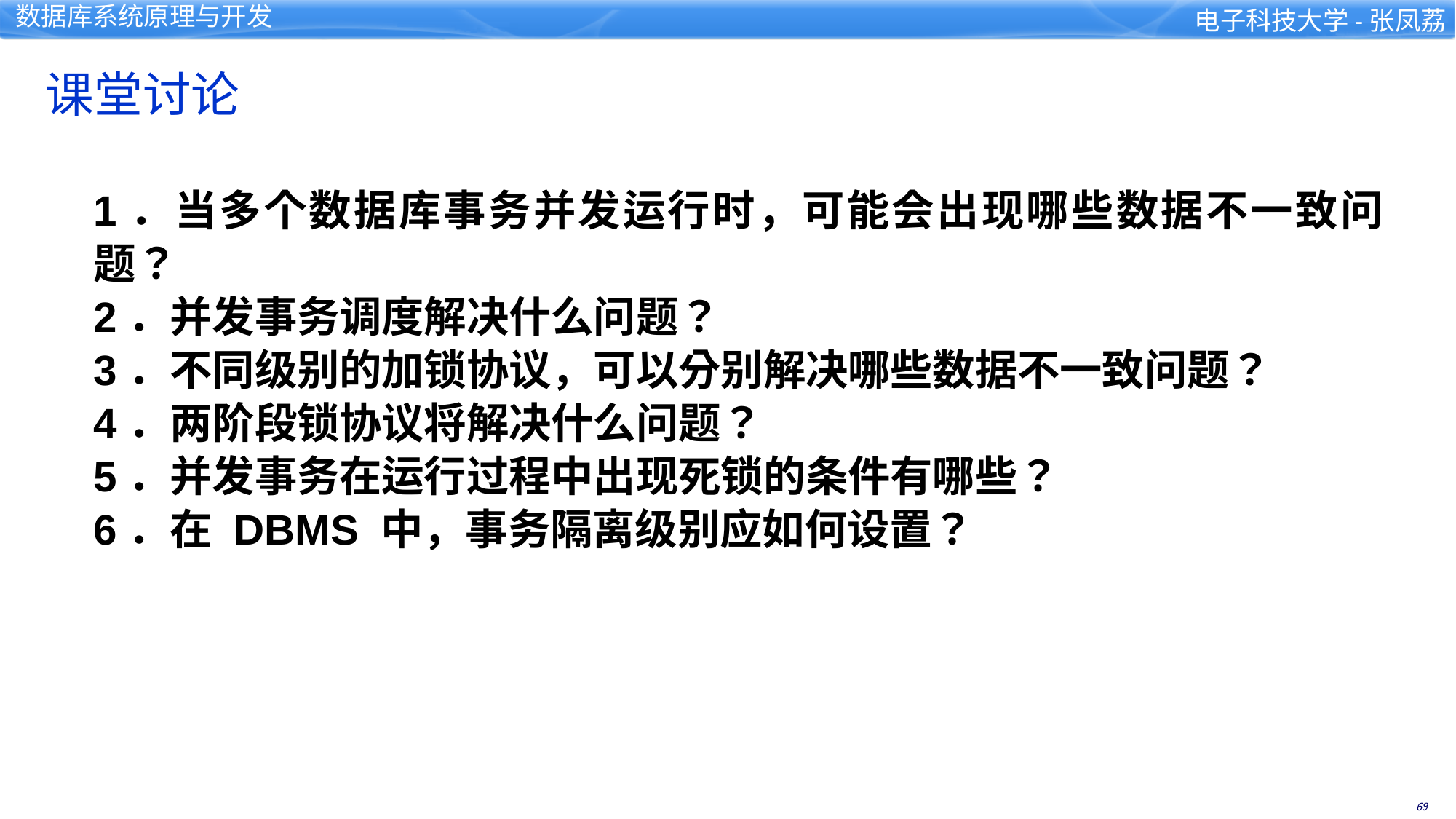

课堂讨论
1．当多个数据库事务并发运行时，可能会出现哪些数据不一致问题？
2．并发事务调度解决什么问题？
3．不同级别的加锁协议，可以分别解决哪些数据不一致问题？
4．两阶段锁协议将解决什么问题？
5．并发事务在运行过程中出现死锁的条件有哪些？
6．在 DBMS 中，事务隔离级别应如何设置？